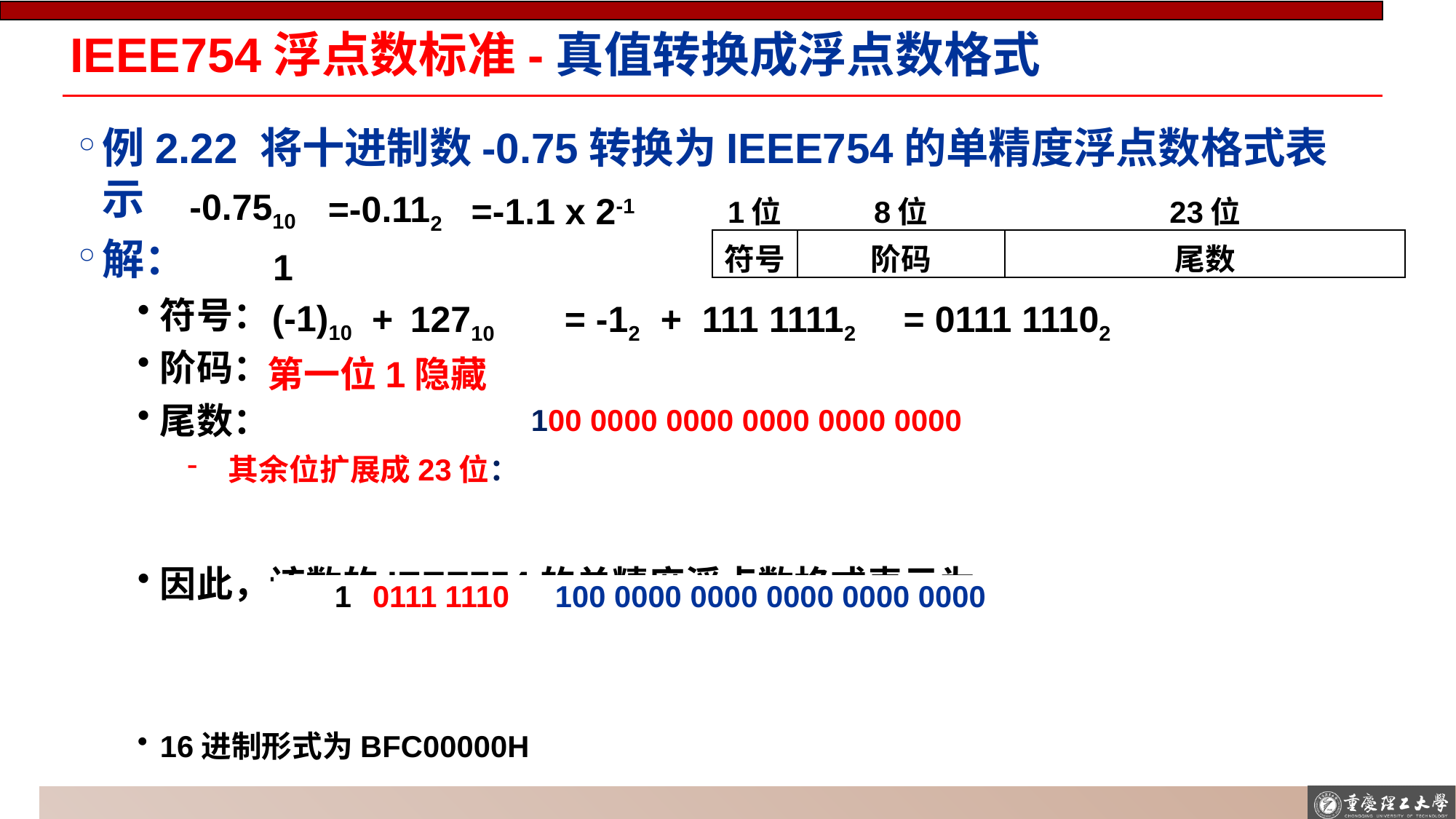

# IEEE754浮点数标准-真值转换成浮点数格式
例2.22 将十进制数-0.75转换为IEEE754的单精度浮点数格式表示
解：
符号：
阶码：
尾数：
其余位扩展成23位：

因此，该数的IEEE754的单精度浮点数格式表示为

16进制形式为BFC00000H
-0.7510
=-0.112
=-1.1 x 2-1
| 1位 | 8位 | 23位 |
| --- | --- | --- |
| 符号 | 阶码 | 尾数 |
1
(-1)10
12710
+
= -12  +  111 11112
 = 0111 11102
第一位1隐藏
100 0000 0000 0000 0000 0000

1
0111 1110
100 0000 0000 0000 0000 0000